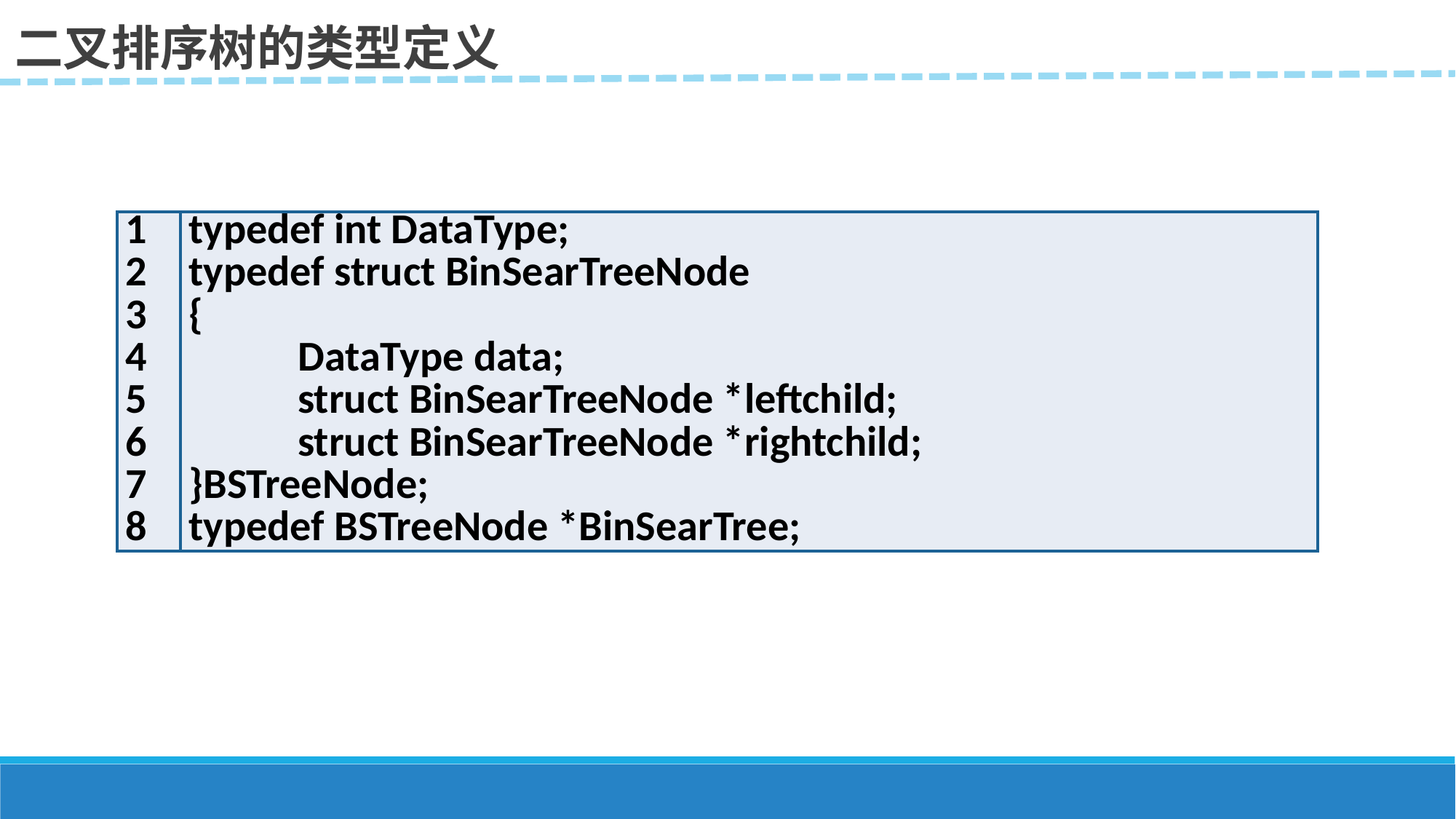

二叉排序树的类型定义
| 1 2 3 4 5 6 7 8 | typedef int DataType; typedef struct BinSearTreeNode { DataType data; struct BinSearTreeNode \*leftchild; struct BinSearTreeNode \*rightchild; }BSTreeNode; typedef BSTreeNode \*BinSearTree; |
| --- | --- |